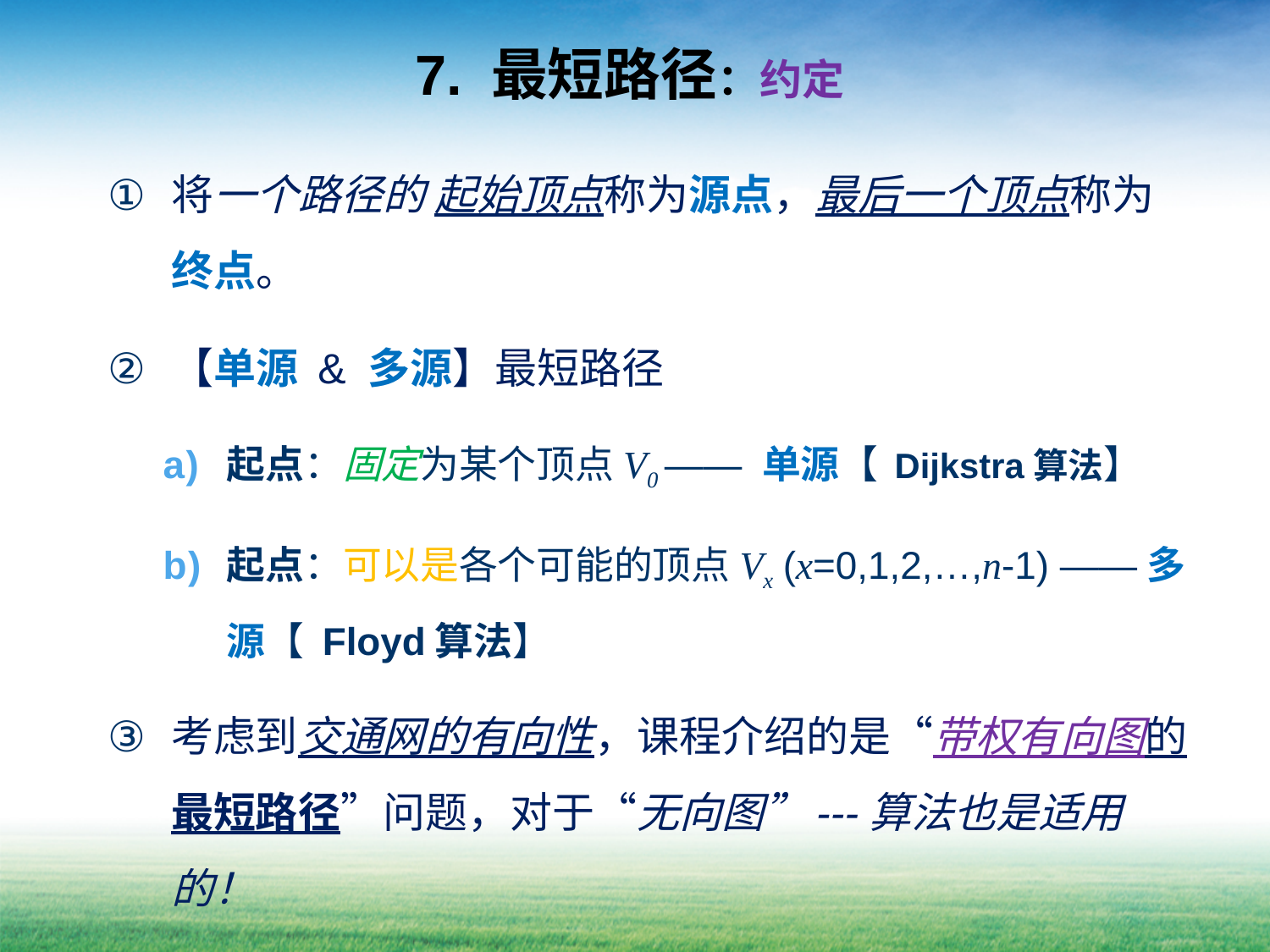

# 7. 最短路径：约定
将一个路径的 起始顶点称为源点，最后一个顶点称为终点。
【单源 & 多源】最短路径
起点：固定为某个顶点V0 —— 单源【 Dijkstra算法】
起点：可以是各个可能的顶点Vx (x=0,1,2,…,n-1) ——多源【 Floyd算法】
考虑到交通网的有向性，课程介绍的是“带权有向图的最短路径”问题，对于“无向图”---算法也是适用的！